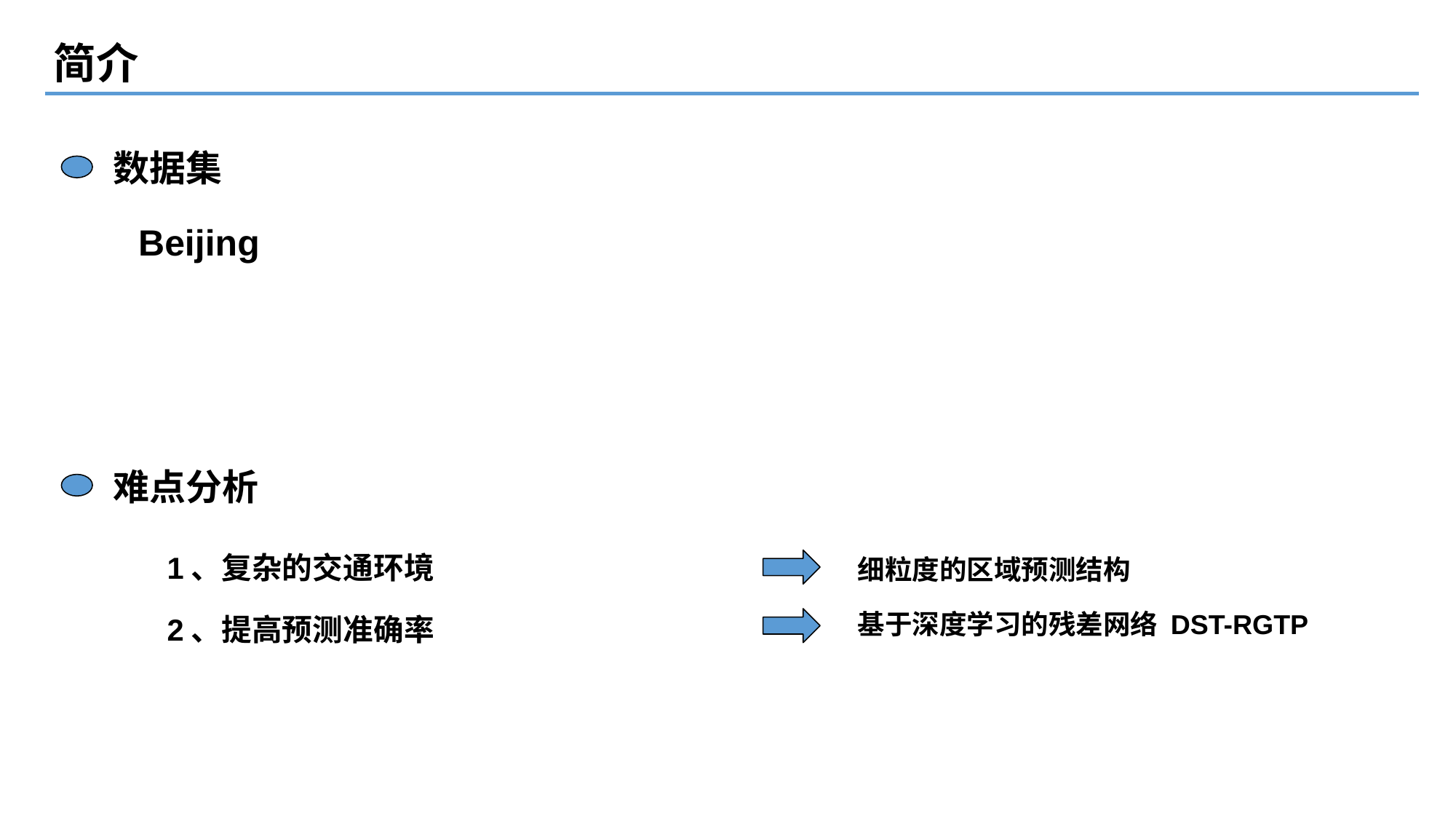

简介
数据集

Beijing
难点分析

1、复杂的交通环境
细粒度的区域预测结构

基于深度学习的残差网络 DST-RGTP
2、提高预测准确率